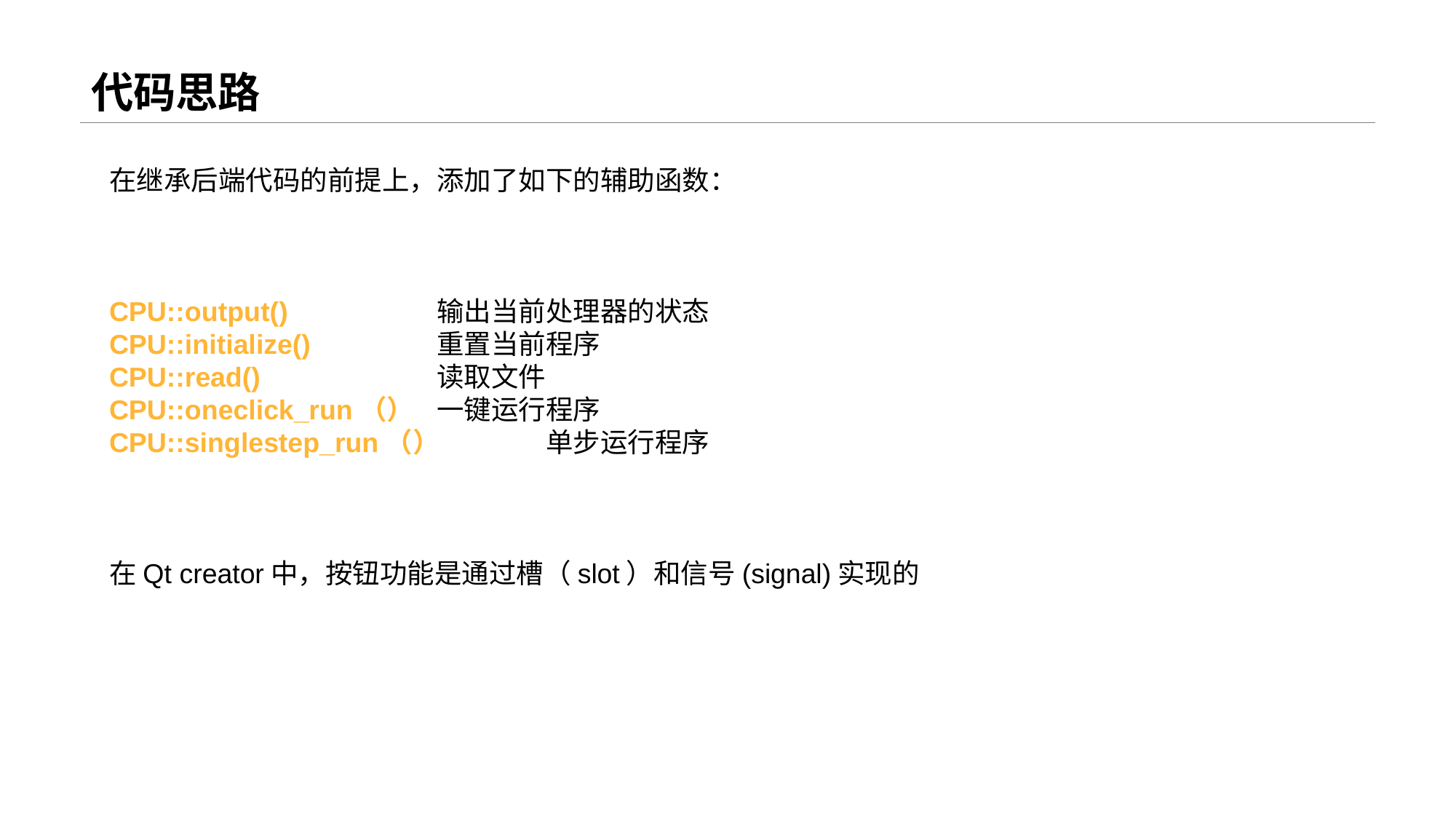

# 代码思路
在继承后端代码的前提上，添加了如下的辅助函数：

CPU::output()		输出当前处理器的状态
CPU::initialize()		重置当前程序
CPU::read()		读取文件
CPU::oneclick_run（）	一键运行程序
CPU::singlestep_run（）	单步运行程序

在Qt creator中，按钮功能是通过槽（slot）和信号(signal)实现的